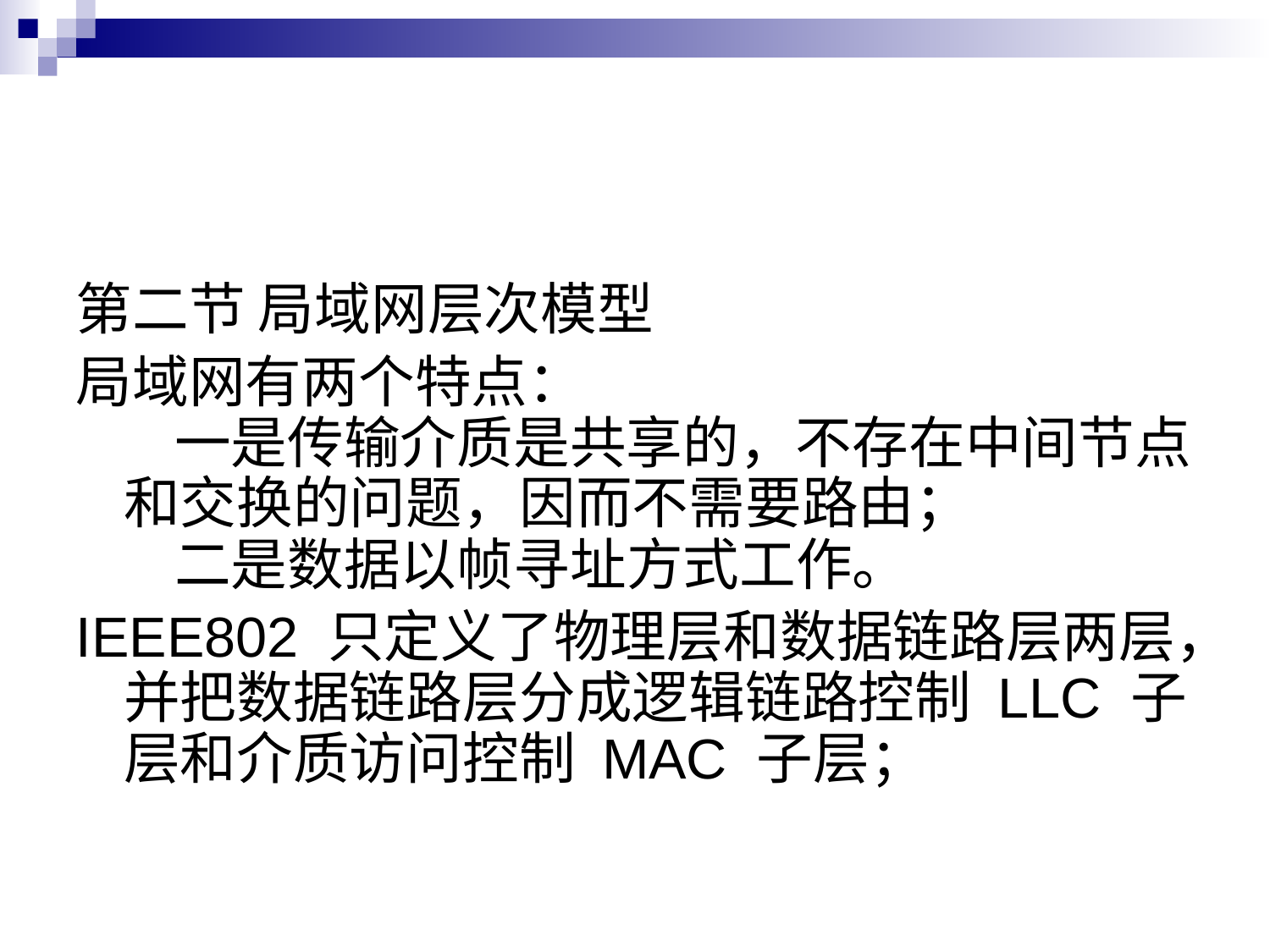

#
第二节 局域网层次模型
局域网有两个特点：
    一是传输介质是共享的，不存在中间节点和交换的问题，因而不需要路由；
    二是数据以帧寻址方式工作。
IEEE802 只定义了物理层和数据链路层两层，并把数据链路层分成逻辑链路控制 LLC 子层和介质访问控制 MAC 子层；